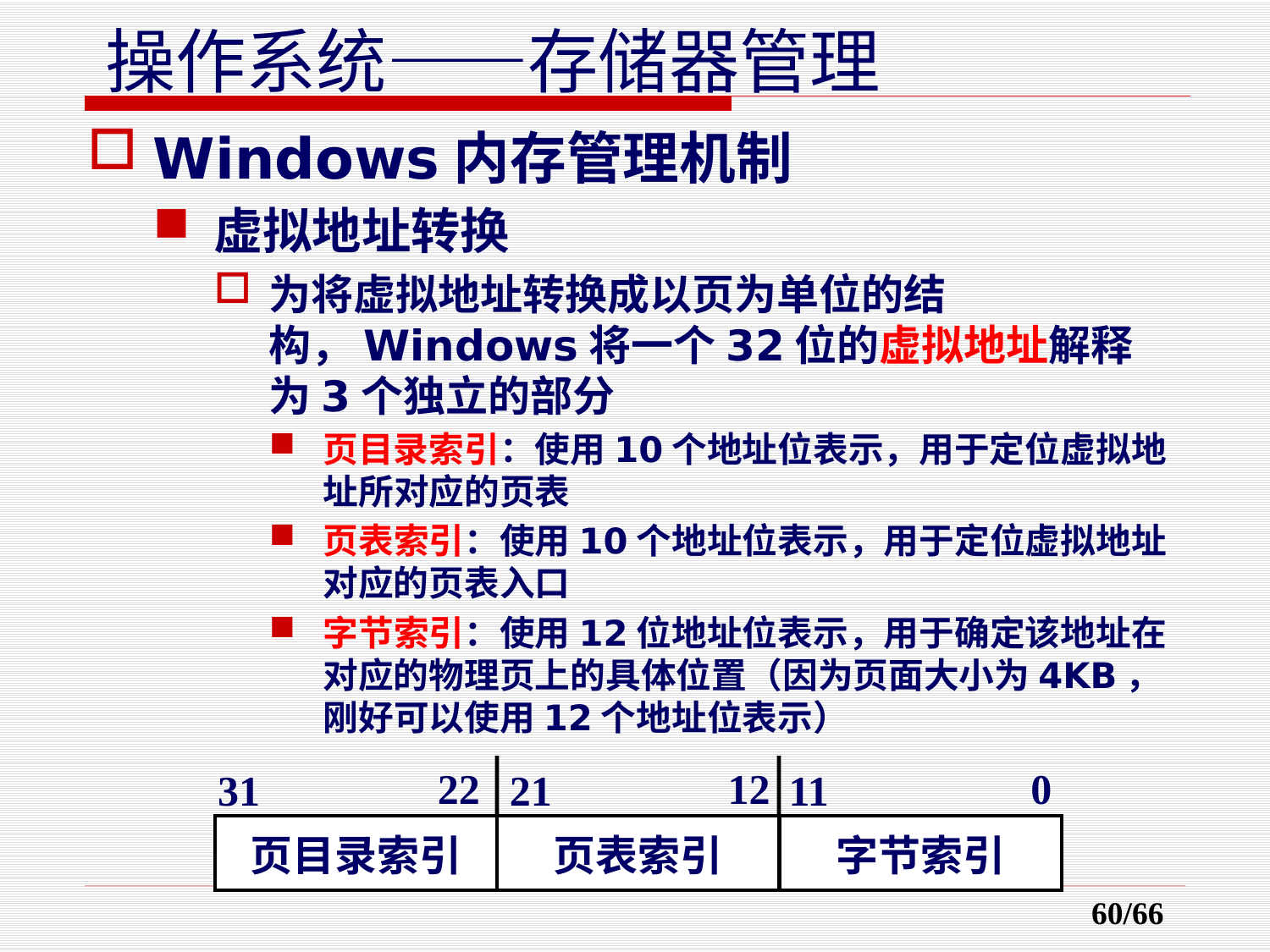

Windows内存管理机制
虚拟地址转换
为将虚拟地址转换成以页为单位的结构，Windows将一个32位的虚拟地址解释为3个独立的部分
页目录索引：使用10个地址位表示，用于定位虚拟地址所对应的页表
页表索引：使用10个地址位表示，用于定位虚拟地址对应的页表入口
字节索引：使用12位地址位表示，用于确定该地址在对应的物理页上的具体位置（因为页面大小为4KB，刚好可以使用12个地址位表示）
22

12

0
31
21
11
| 页目录索引 | 页表索引 | 字节索引 |
| --- | --- | --- |